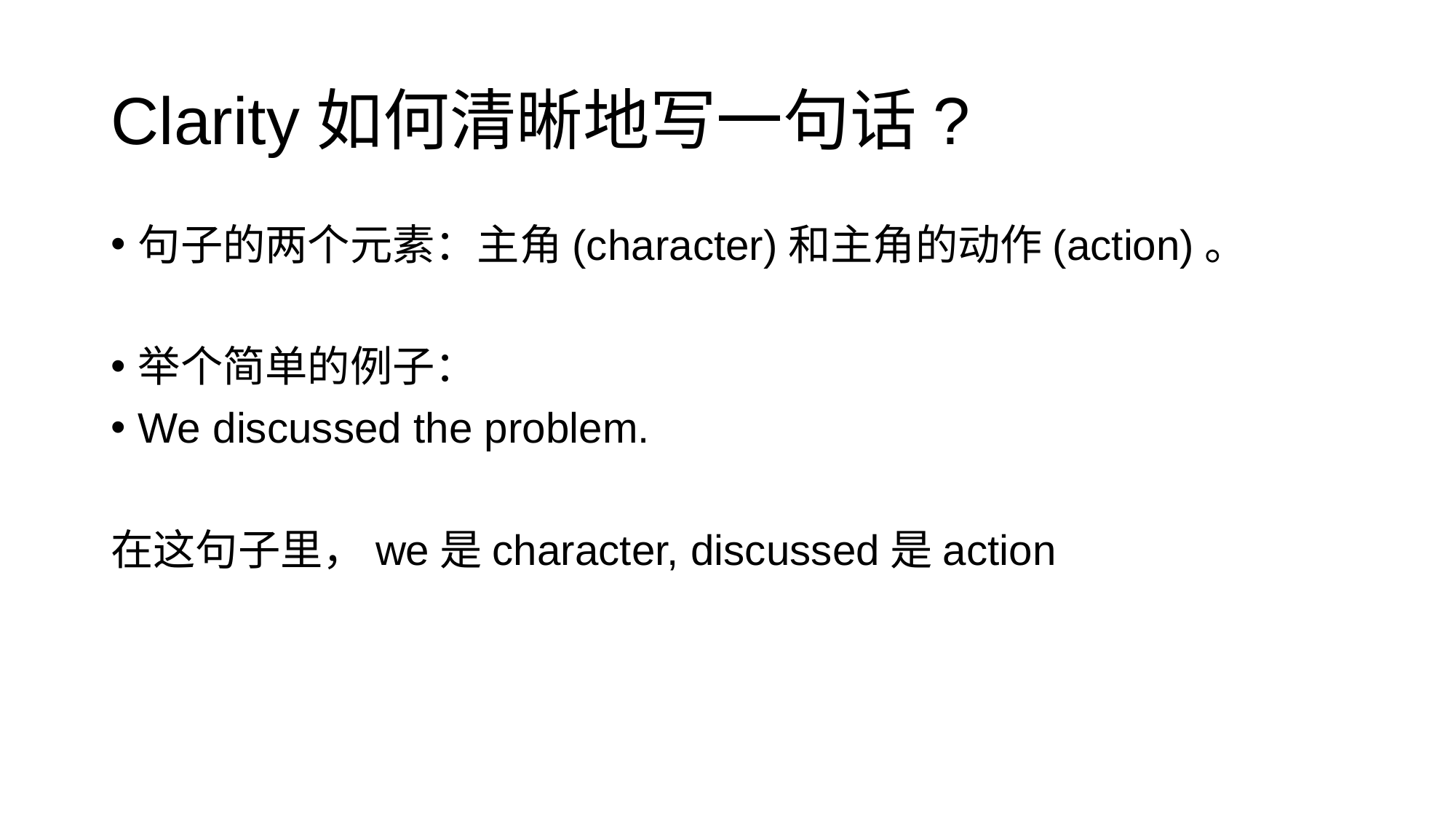

# Clarity如何清晰地写一句话?
句子的两个元素：主角(character)和主角的动作(action)。

举个简单的例子：
We discussed the problem.

在这句子里，we是character, discussed是action